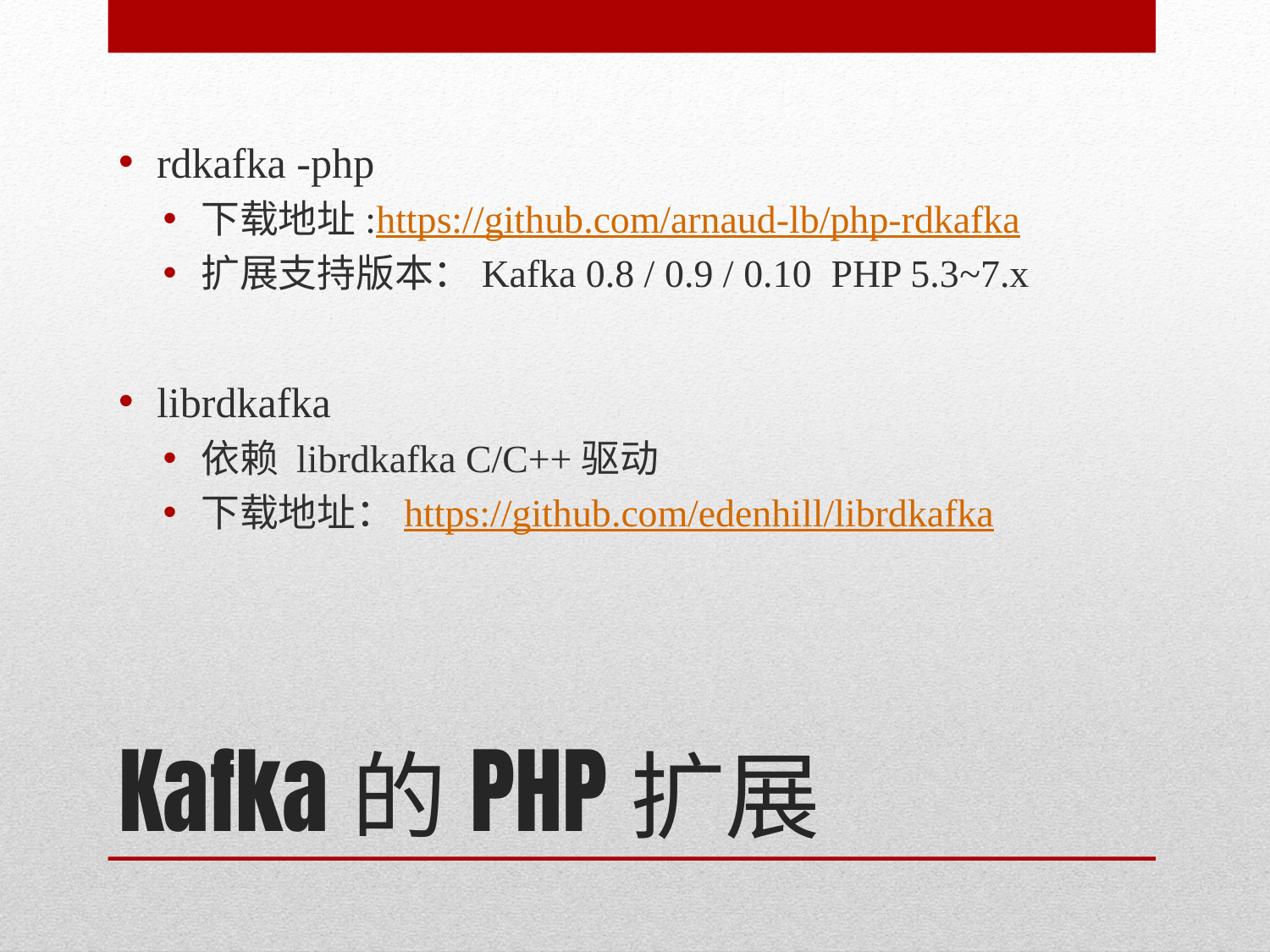

rdkafka -php
下载地址:https://github.com/arnaud-lb/php-rdkafka
扩展支持版本：Kafka 0.8 / 0.9 / 0.10  PHP 5.3~7.x

librdkafka
依赖 librdkafka C/C++驱动
下载地址：https://github.com/edenhill/librdkafka

# Kafka的PHP扩展